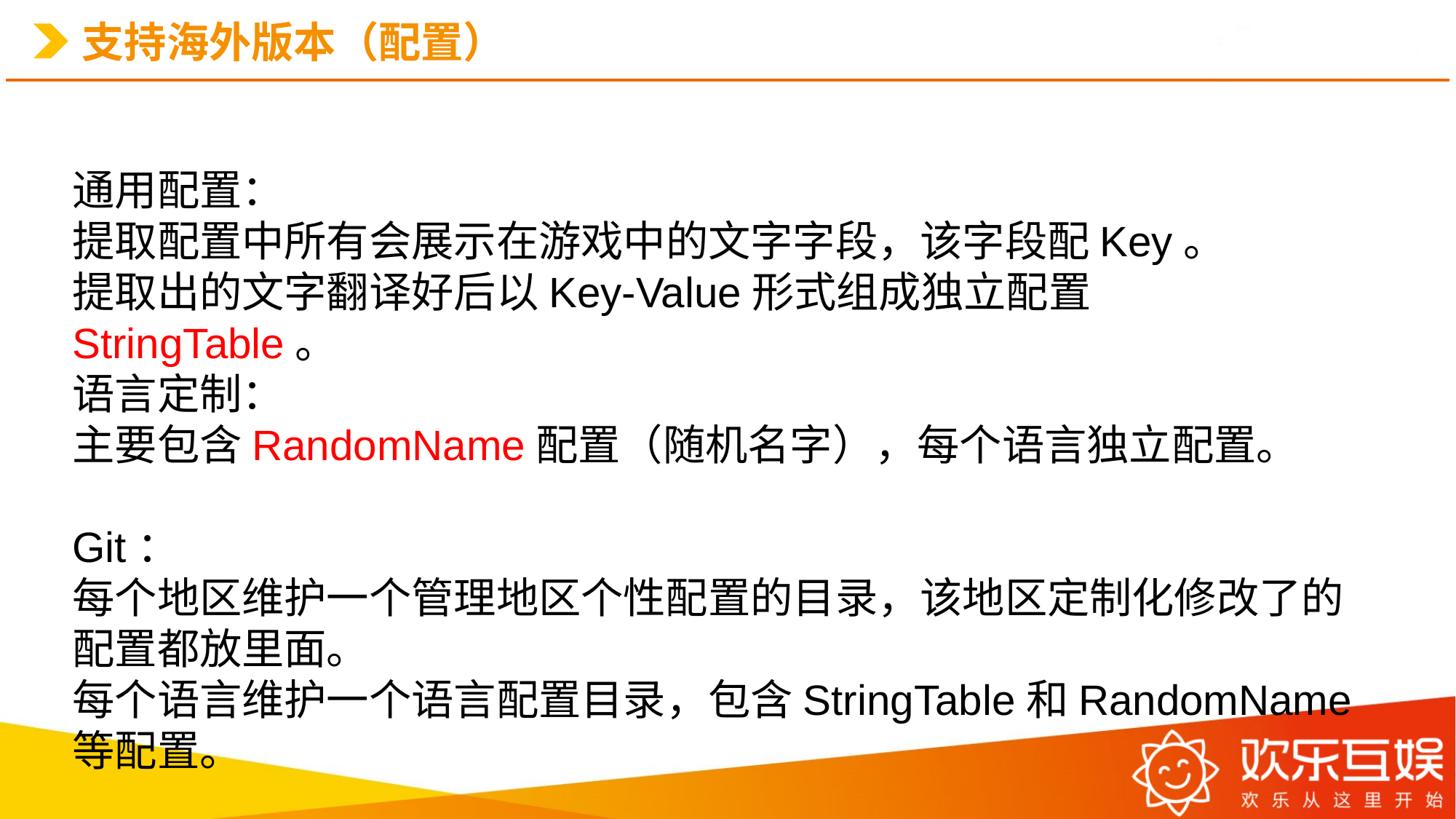

# 支持海外版本（配置）
通用配置：
提取配置中所有会展示在游戏中的文字字段，该字段配Key。
提取出的文字翻译好后以Key-Value形式组成独立配置StringTable。
语言定制：
主要包含RandomName配置（随机名字），每个语言独立配置。

Git：
每个地区维护一个管理地区个性配置的目录，该地区定制化修改了的配置都放里面。
每个语言维护一个语言配置目录，包含StringTable和RandomName等配置。